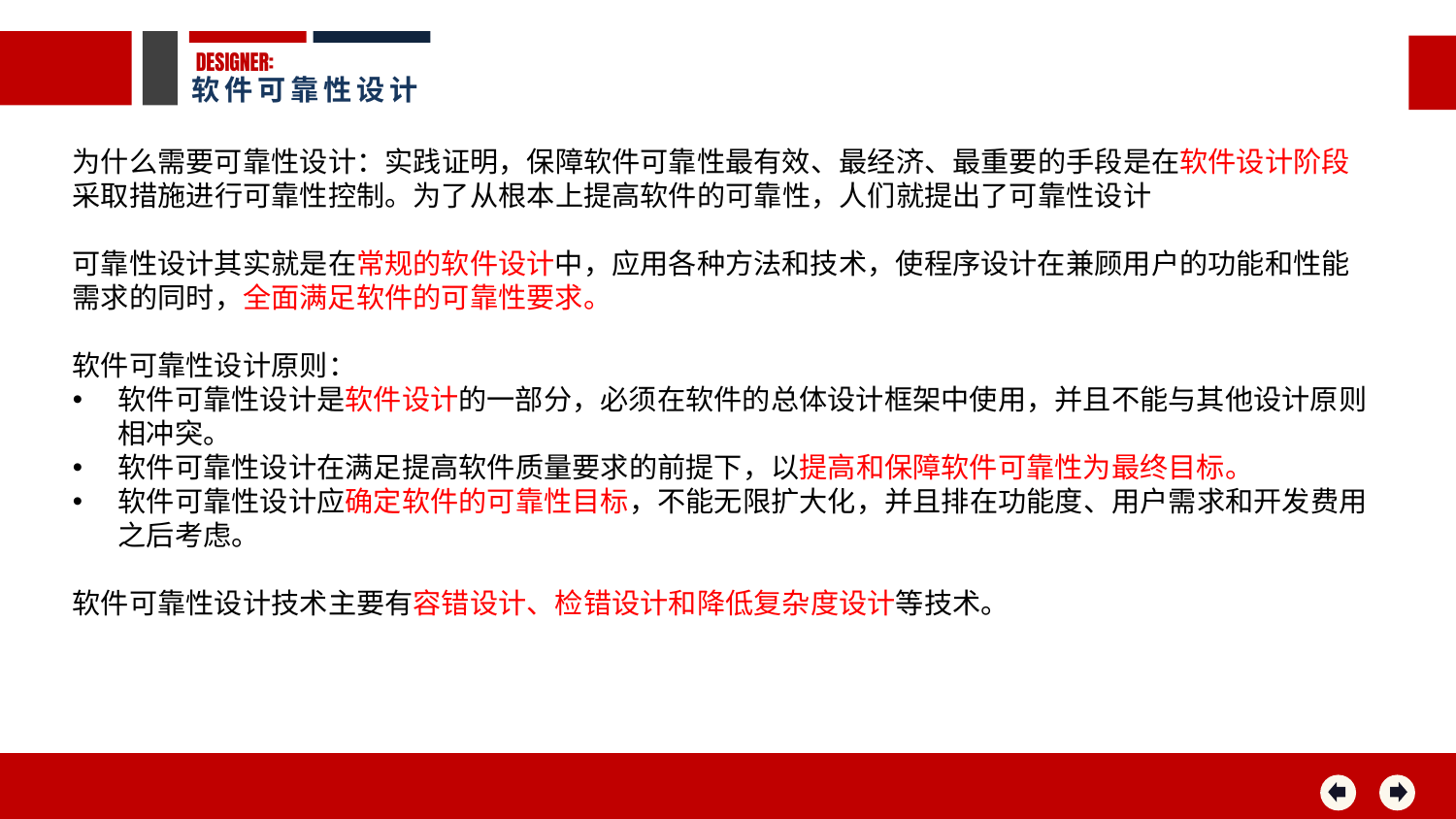

DESIGNER:
软件可靠性设计
为什么需要可靠性设计：实践证明，保障软件可靠性最有效、最经济、最重要的手段是在软件设计阶段采取措施进行可靠性控制。为了从根本上提高软件的可靠性，人们就提出了可靠性设计

可靠性设计其实就是在常规的软件设计中，应用各种方法和技术，使程序设计在兼顾用户的功能和性能需求的同时，全面满足软件的可靠性要求。

软件可靠性设计原则：
软件可靠性设计是软件设计的一部分，必须在软件的总体设计框架中使用，并且不能与其他设计原则相冲突。
软件可靠性设计在满足提高软件质量要求的前提下，以提高和保障软件可靠性为最终目标。
软件可靠性设计应确定软件的可靠性目标，不能无限扩大化，并且排在功能度、用户需求和开发费用之后考虑。

软件可靠性设计技术主要有容错设计、检错设计和降低复杂度设计等技术。